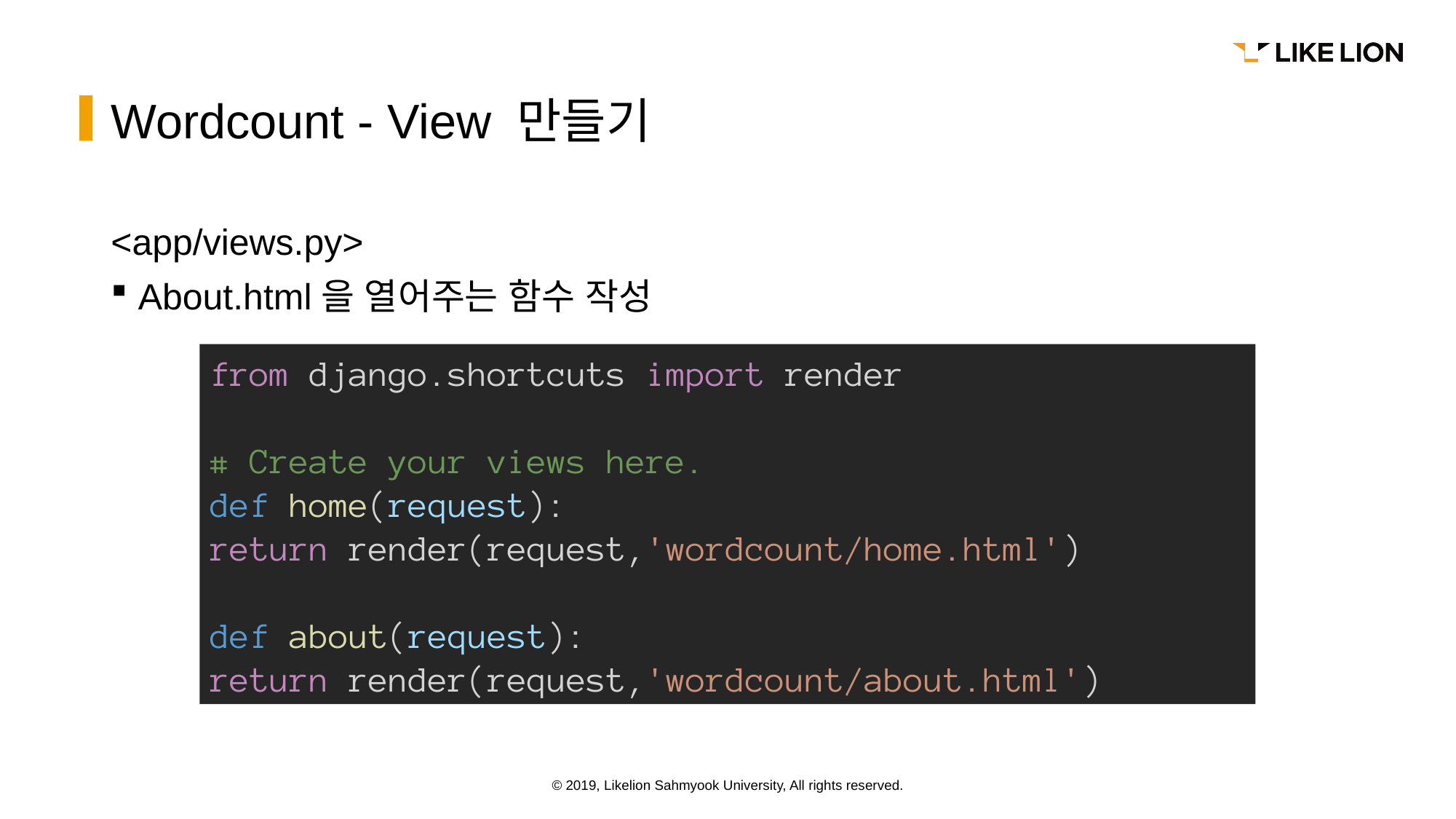

# Wordcount - View 만들기
<app/views.py>
About.html을 열어주는 함수 작성
from django.shortcuts import render
# Create your views here.
def home(request):
return render(request,'wordcount/home.html')
def about(request):
return render(request,'wordcount/about.html')